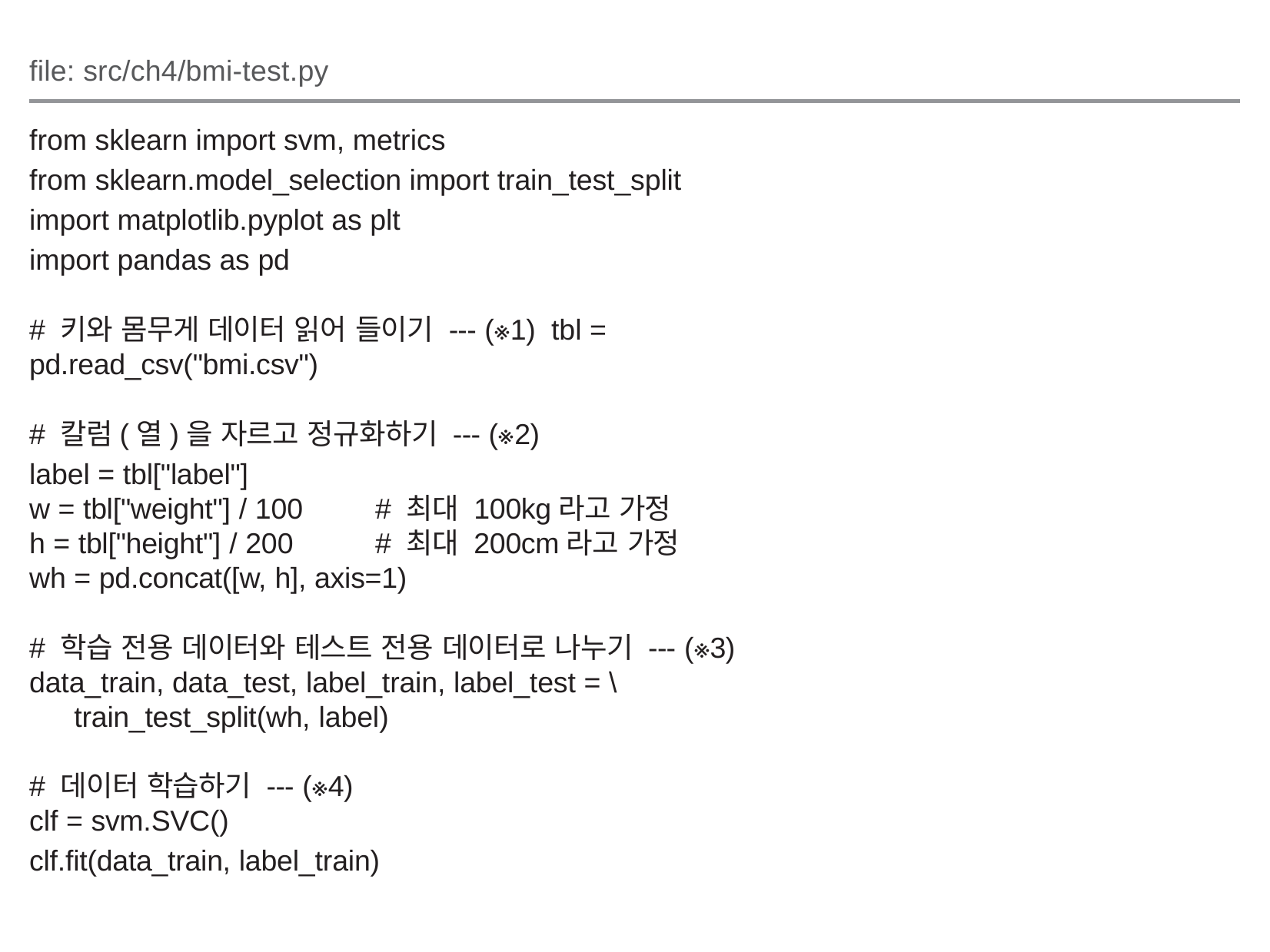

file: src/ch4/bmi-test.py

from sklearn import svm, metrics
from sklearn.model_selection import train_test_split
import matplotlib.pyplot as plt
import pandas as pd

# 키와 몸무게 데이터 읽어 들이기 --- (※1)  tbl = pd.read_csv("bmi.csv")

# 칼럼(열)을 자르고 정규화하기 --- (※2)
label = tbl["label"]
w = tbl["weight"] / 100 	# 최대 100kg라고 가정
h = tbl["height"] / 200 	# 최대 200cm라고 가정
wh = pd.concat([w, h], axis=1)

# 학습 전용 데이터와 테스트 전용 데이터로 나누기 --- (※3)
data_train, data_test, label_train, label_test = \
train_test_split(wh, label)

# 데이터 학습하기 --- (※4)
clf = svm.SVC()
clf.fit(data_train, label_train)